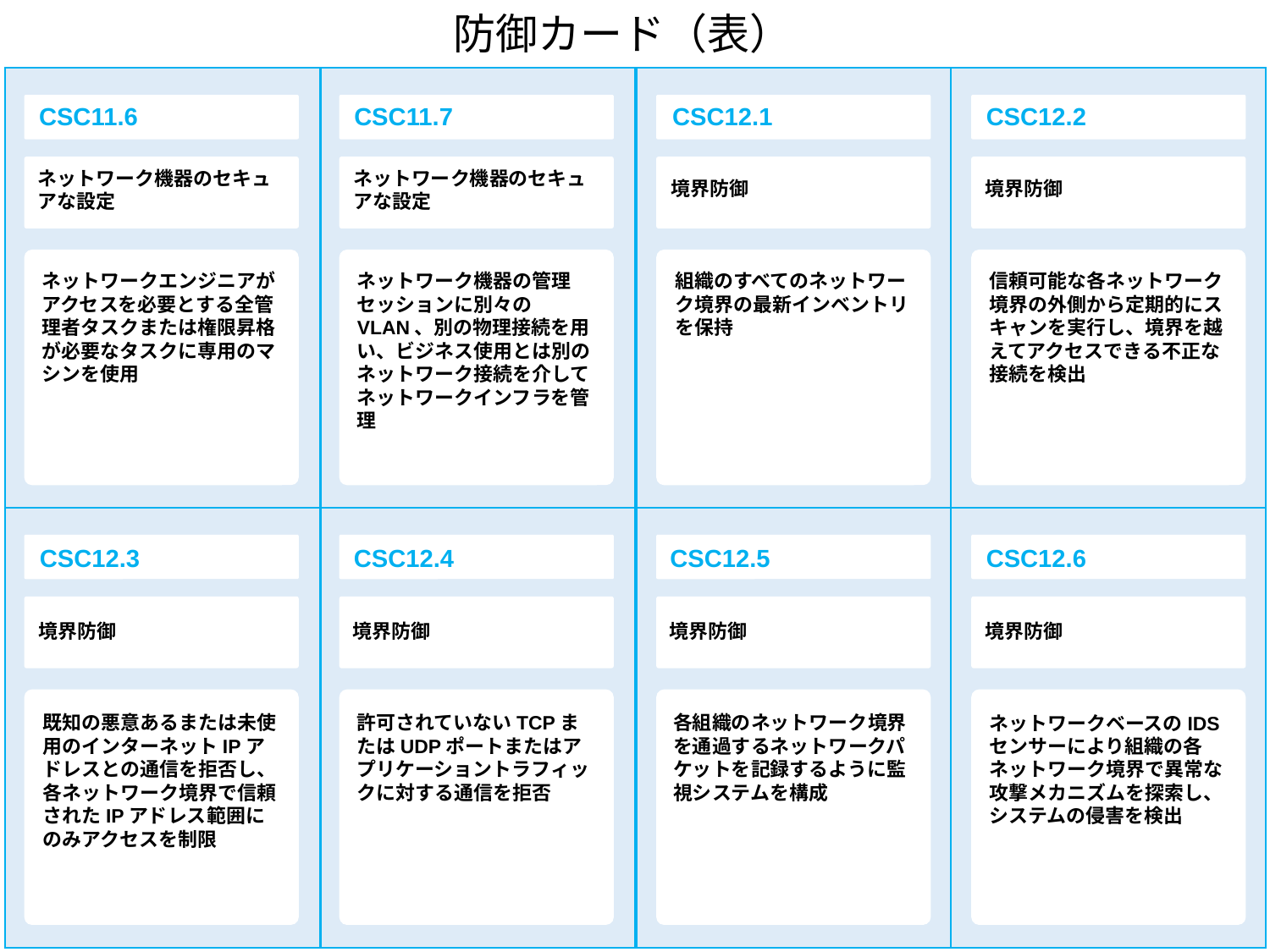

防御カード（表）

CSC11.6

CSC11.7

CSC12.1

CSC12.2

ネットワーク機器のセキュアな設定
ネットワーク機器のセキュアな設定
境界防御
境界防御

ネットワークエンジニアがアクセスを必要とする全管理者タスクまたは権限昇格が必要なタスクに専用のマシンを使用
ネットワーク機器の管理セッションに別々のVLAN、別の物理接続を用い、ビジネス使用とは別のネットワーク接続を介してネットワークインフラを管理
組織のすべてのネットワーク境界の最新インベントリを保持
信頼可能な各ネットワーク境界の外側から定期的にスキャンを実行し、境界を越えてアクセスできる不正な接続を検出

CSC12.3
CSC12.4
CSC12.5
CSC12.6

境界防御
境界防御
境界防御
境界防御

既知の悪意あるまたは未使用のインターネットIPアドレスとの通信を拒否し、各ネットワーク境界で信頼されたIPアドレス範囲にのみアクセスを制限
許可されていないTCPまたはUDPポートまたはアプリケーショントラフィックに対する通信を拒否
各組織のネットワーク境界を通過するネットワークパケットを記録するように監視システムを構成
ネットワークベースのIDSセンサーにより組織の各ネットワーク境界で異常な攻撃メカニズムを探索し、システムの侵害を検出